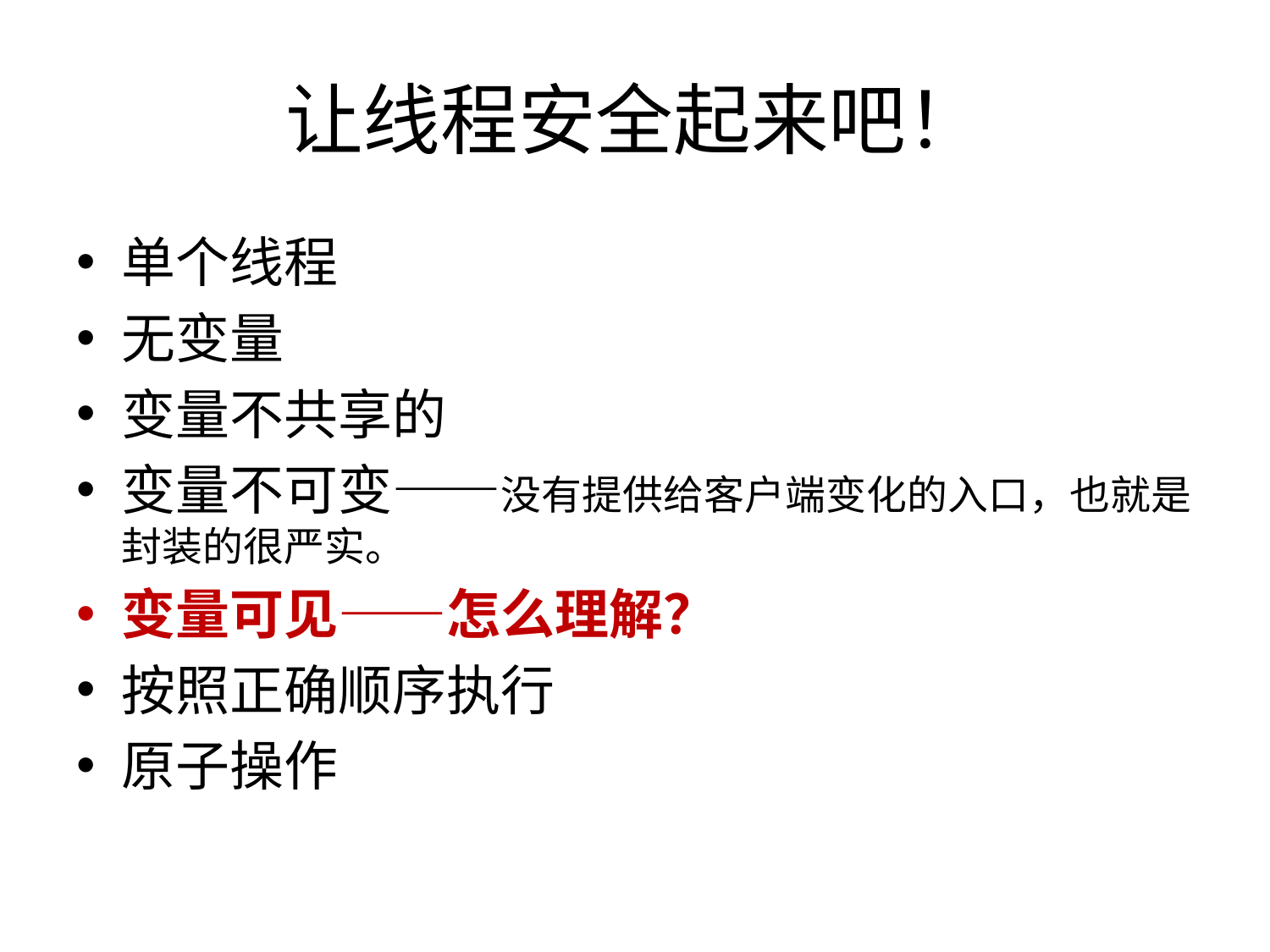

# 让线程安全起来吧！
单个线程
无变量
变量不共享的
变量不可变——没有提供给客户端变化的入口，也就是封装的很严实。
变量可见——怎么理解？
按照正确顺序执行
原子操作